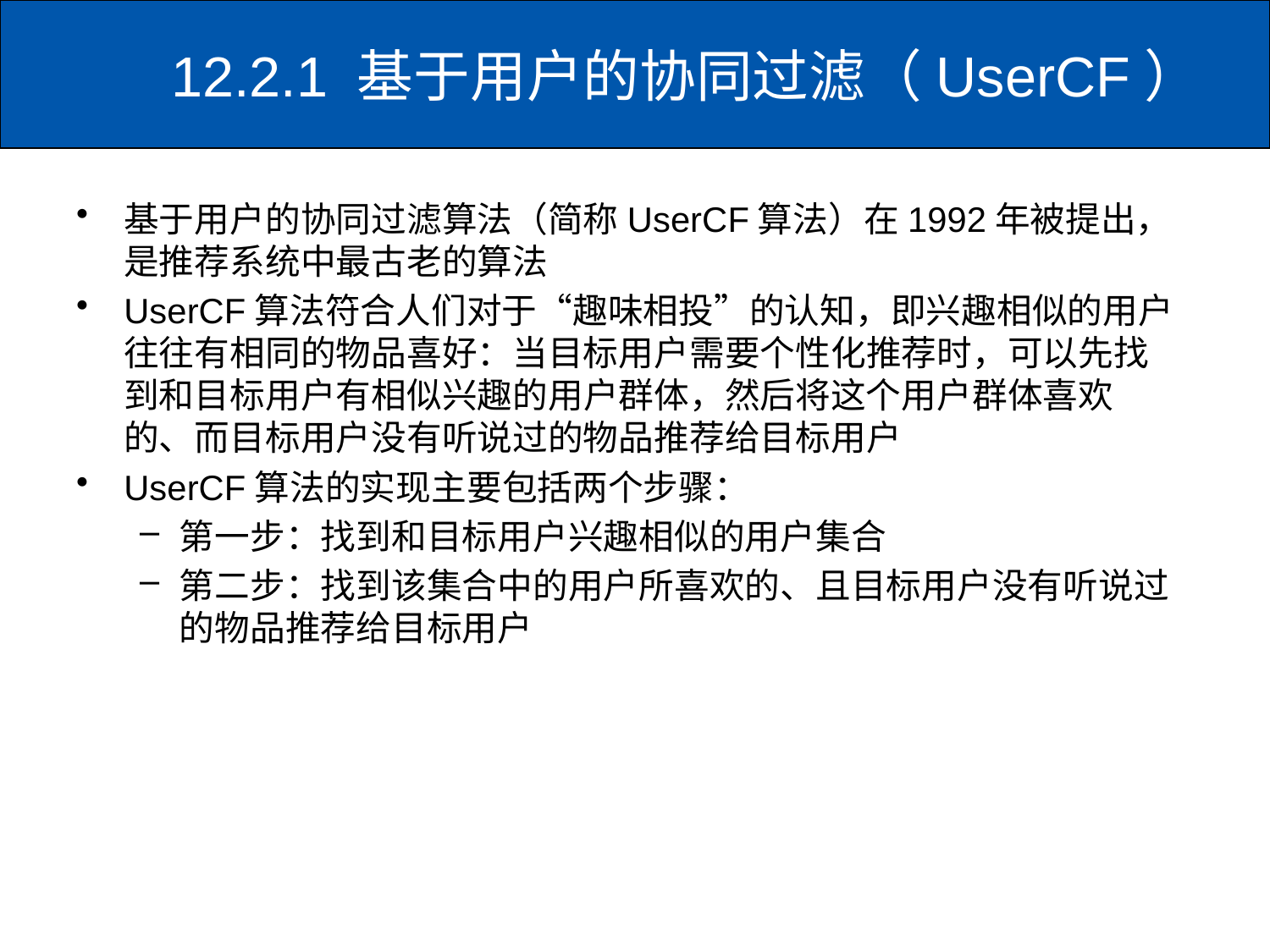

12.2.1 基于用户的协同过滤（UserCF）
# 基于用户的协同过滤算法（简称UserCF算法）在1992年被提出，是推荐系统中最古老的算法
UserCF算法符合人们对于“趣味相投”的认知，即兴趣相似的用户往往有相同的物品喜好：当目标用户需要个性化推荐时，可以先找到和目标用户有相似兴趣的用户群体，然后将这个用户群体喜欢的、而目标用户没有听说过的物品推荐给目标用户
UserCF算法的实现主要包括两个步骤：
第一步：找到和目标用户兴趣相似的用户集合
第二步：找到该集合中的用户所喜欢的、且目标用户没有听说过的物品推荐给目标用户